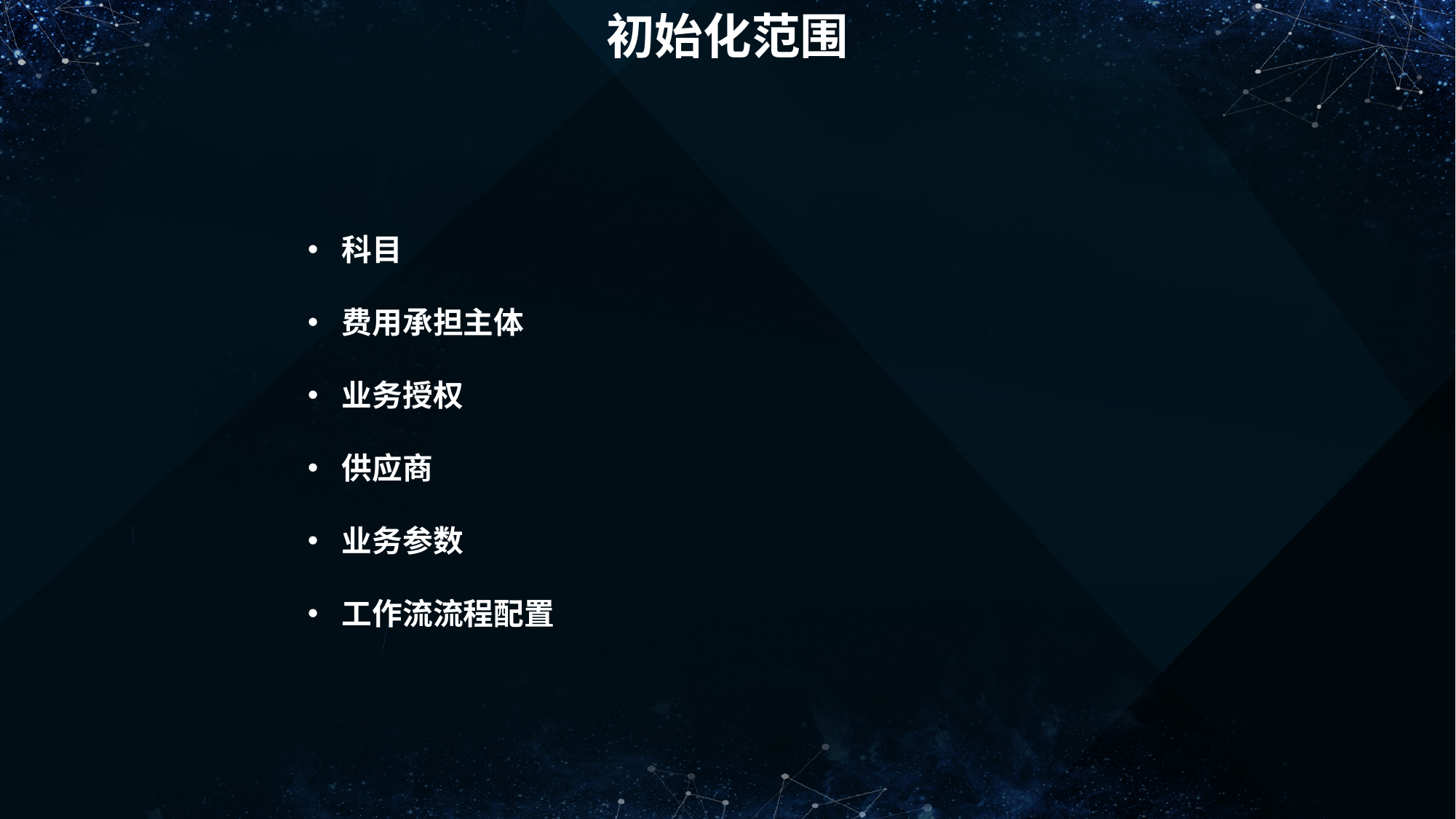

初始化范围
科目
费用承担主体
业务授权
供应商
业务参数
工作流流程配置